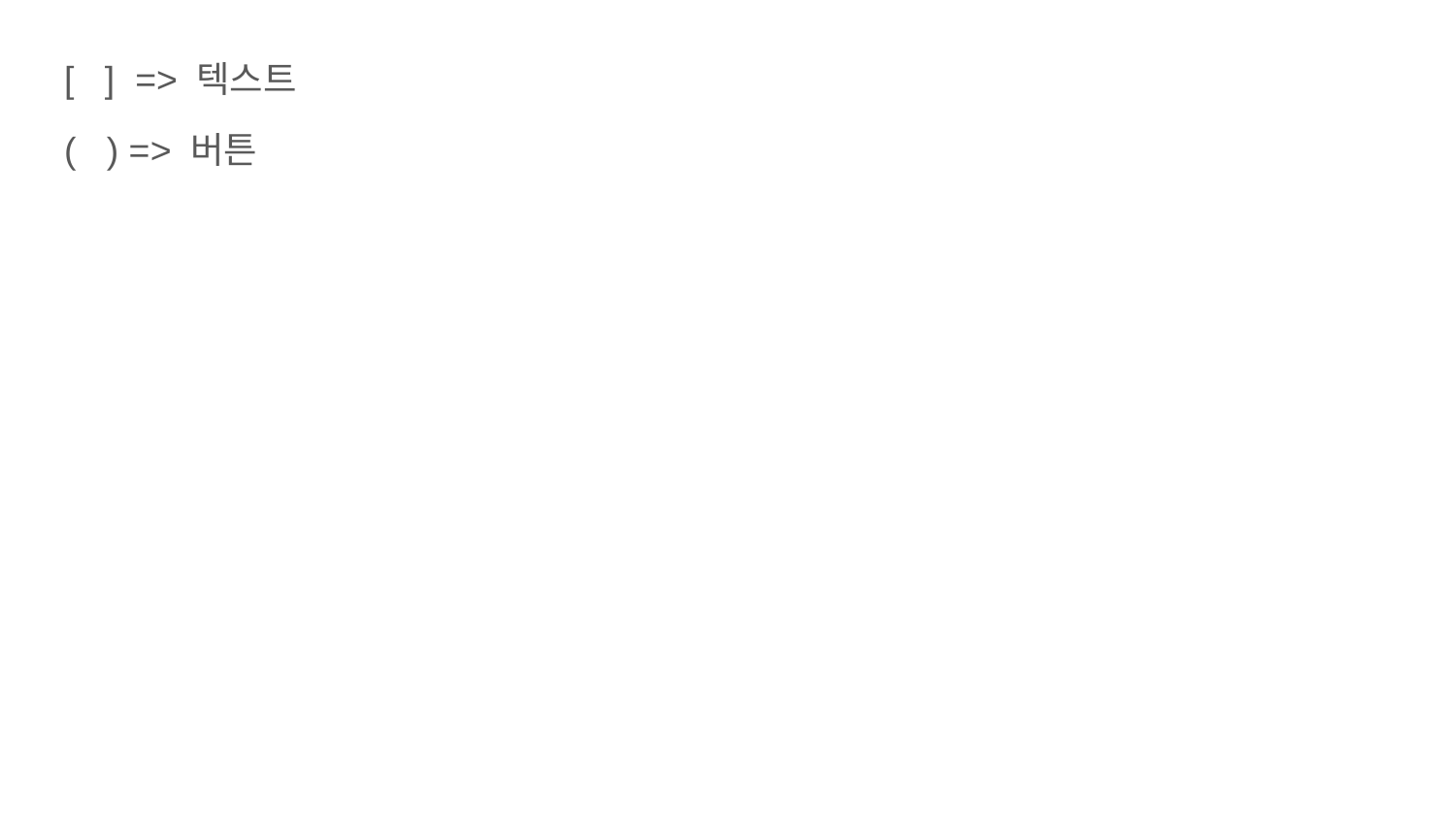

[   ]  => 텍스트
(   ) => 버튼